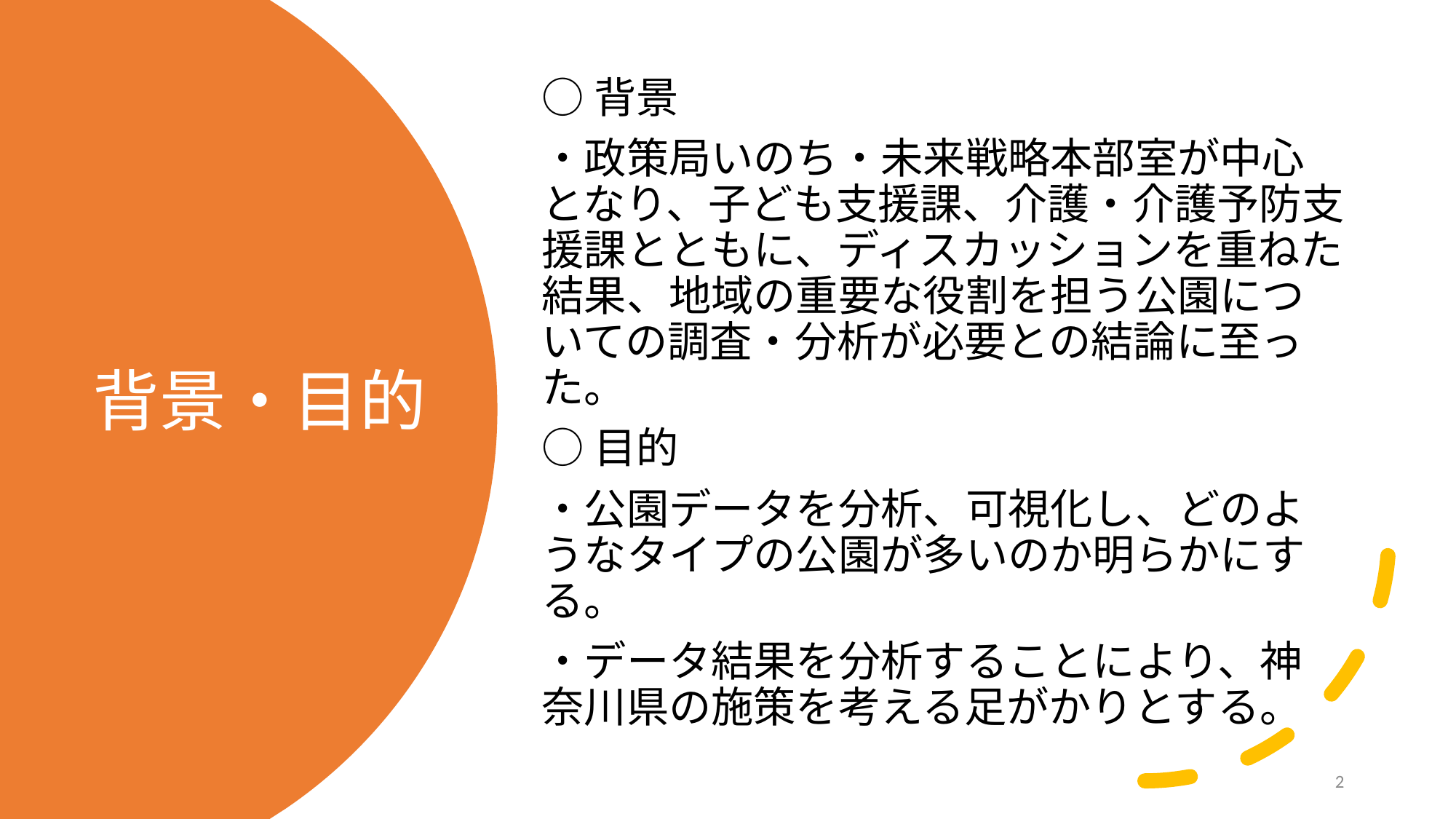

○背景
・政策局いのち・未来戦略本部室が中心となり、子ども支援課、介護・介護予防支援課とともに、ディスカッションを重ねた結果、地域の重要な役割を担う公園についての調査・分析が必要との結論に至った。
○目的
・公園データを分析、可視化し、どのようなタイプの公園が多いのか明らかにする。
・データ結果を分析することにより、神奈川県の施策を考える足がかりとする。
# 背景・目的

2